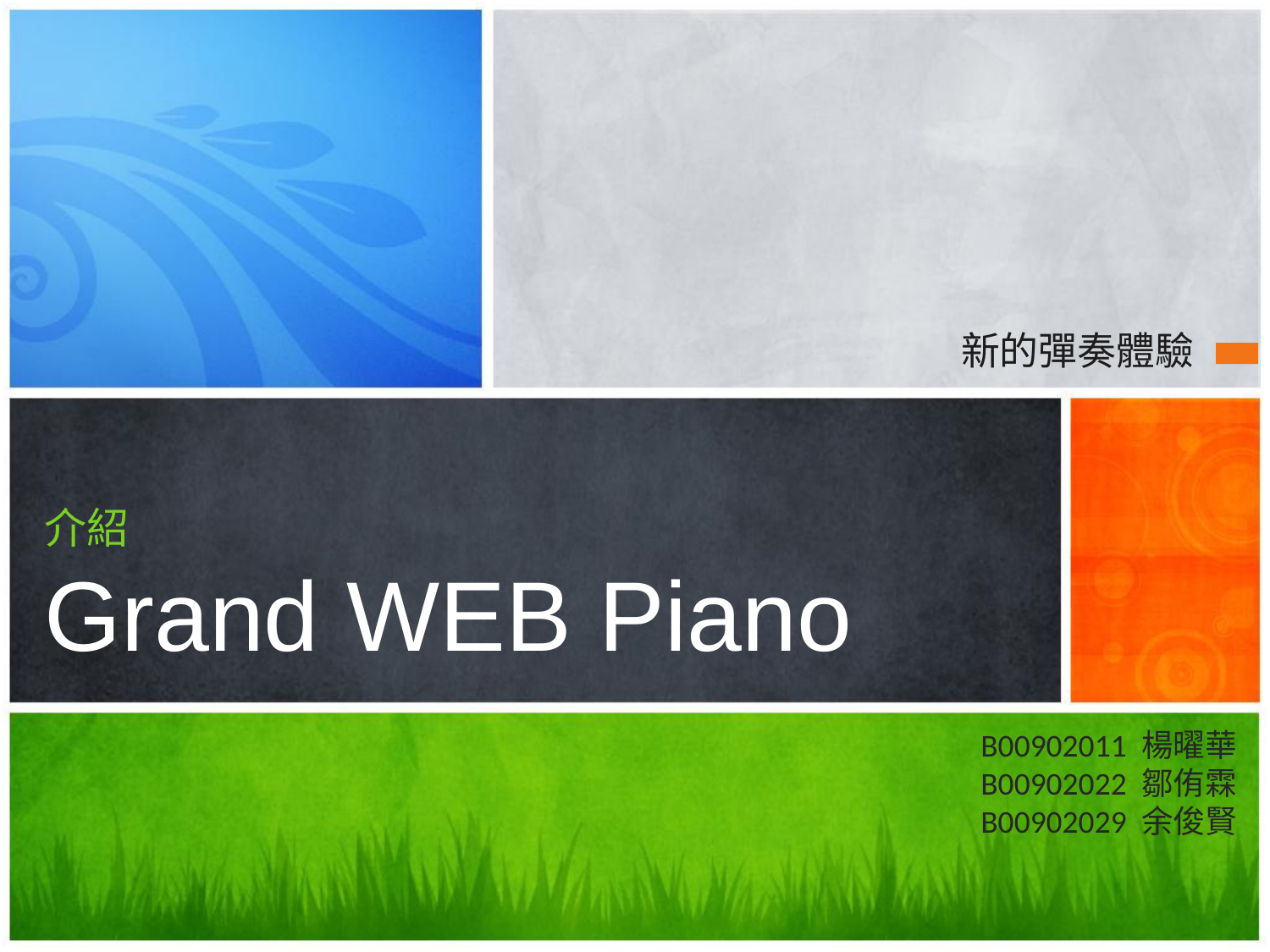

新的彈奏體驗
# 介紹 Grand WEB Piano
B00902011 楊曜華
B00902022 鄒侑霖
B00902029 余俊賢